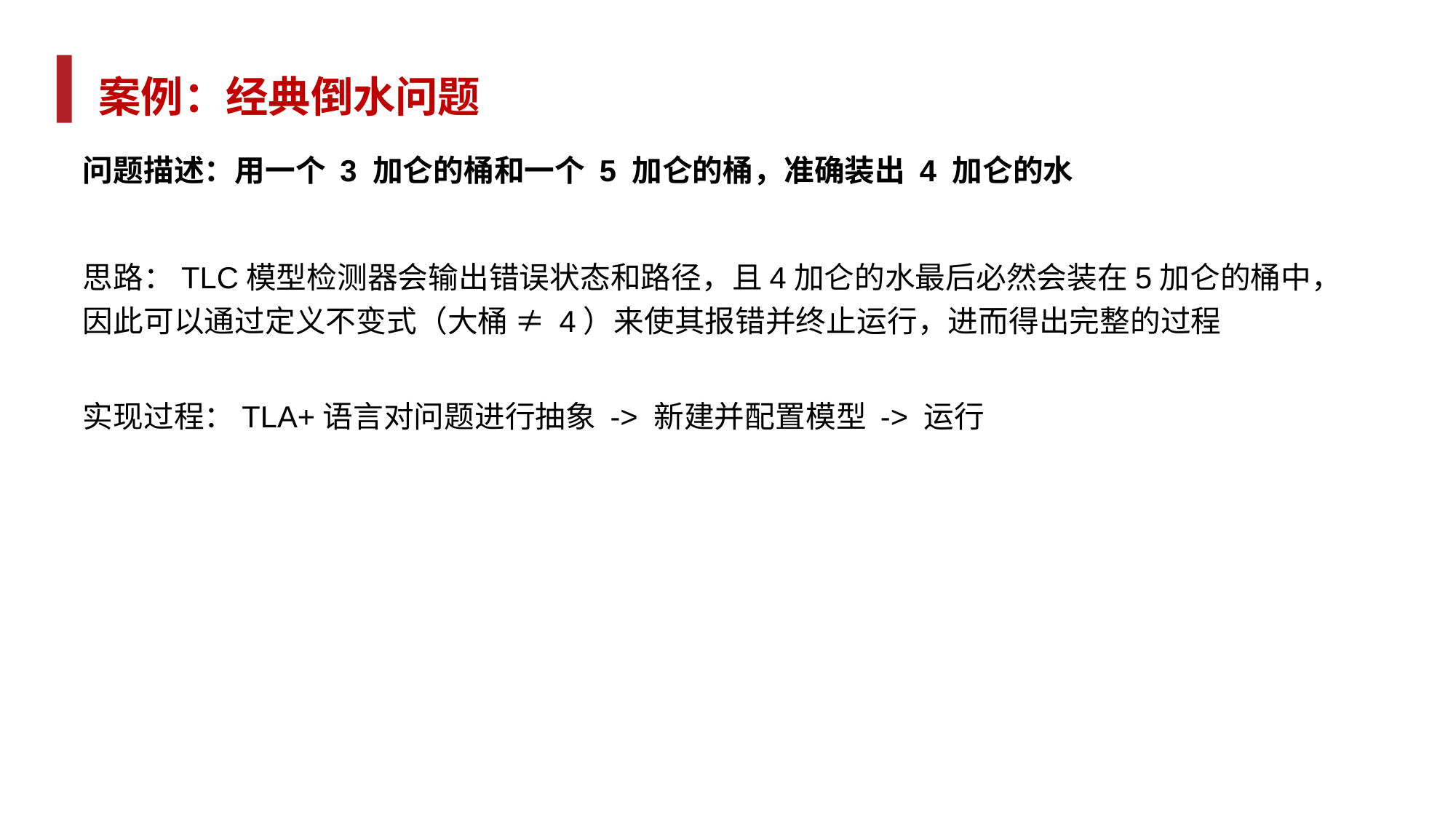

# 案例：经典倒水问题
问题描述：用一个 3 加仑的桶和一个 5 加仑的桶，准确装出 4 加仑的水

思路：TLC模型检测器会输出错误状态和路径，且4加仑的水最后必然会装在5加仑的桶中，因此可以通过定义不变式（大桶 ≠ 4）来使其报错并终止运行，进而得出完整的过程

实现过程：TLA+语言对问题进行抽象 -> 新建并配置模型 -> 运行